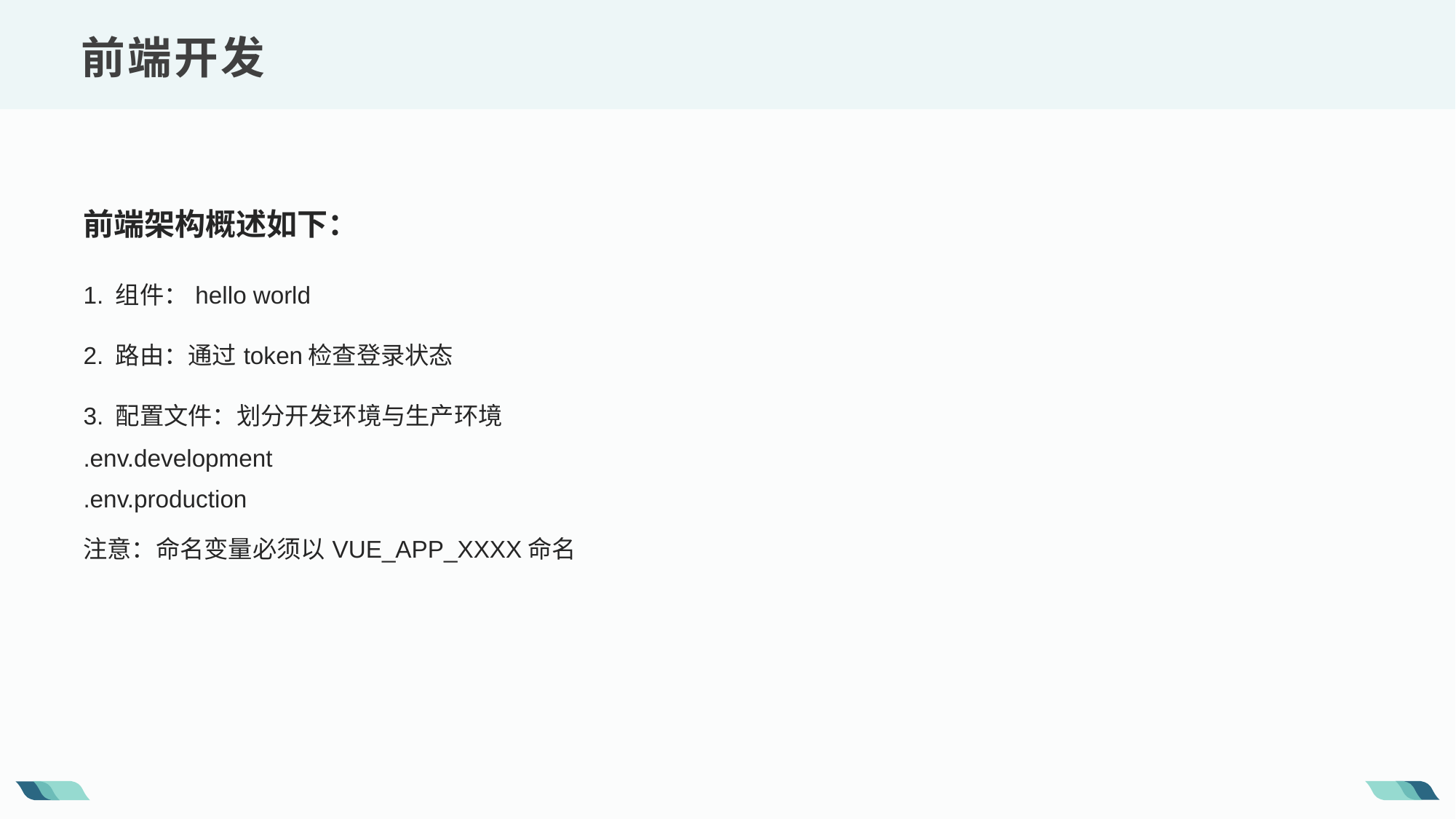

前端开发
前端架构概述如下：
1. 组件：hello world
2. 路由：通过token检查登录状态
3. 配置文件：划分开发环境与生产环境
.env.development
.env.production
注意：命名变量必须以VUE_APP_XXXX命名